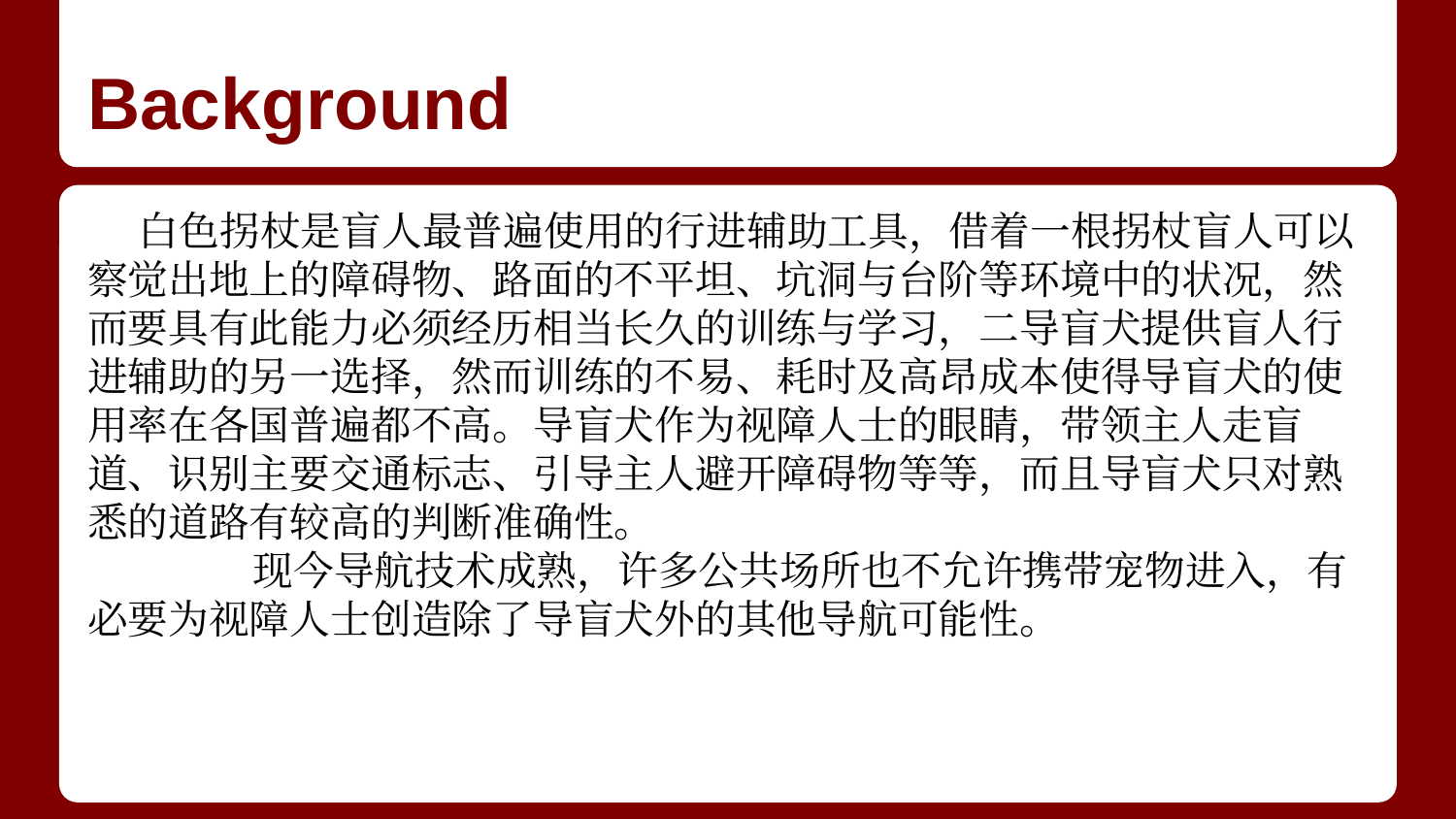

# Background
    白色拐杖是盲人最普遍使用的行进辅助工具，借着一根拐杖盲人可以察觉出地上的障碍物、路面的不平坦、坑洞与台阶等环境中的状况，然而要具有此能力必须经历相当长久的训练与学习，二导盲犬提供盲人行进辅助的另一选择，然而训练的不易、耗时及高昂成本使得导盲犬的使用率在各国普遍都不高。导盲犬作为视障人士的眼睛，带领主人走盲道、识别主要交通标志、引导主人避开障碍物等等，而且导盲犬只对熟悉的道路有较高的判断准确性。
	 现今导航技术成熟，许多公共场所也不允许携带宠物进入，有必要为视障人士创造除了导盲犬外的其他导航可能性。